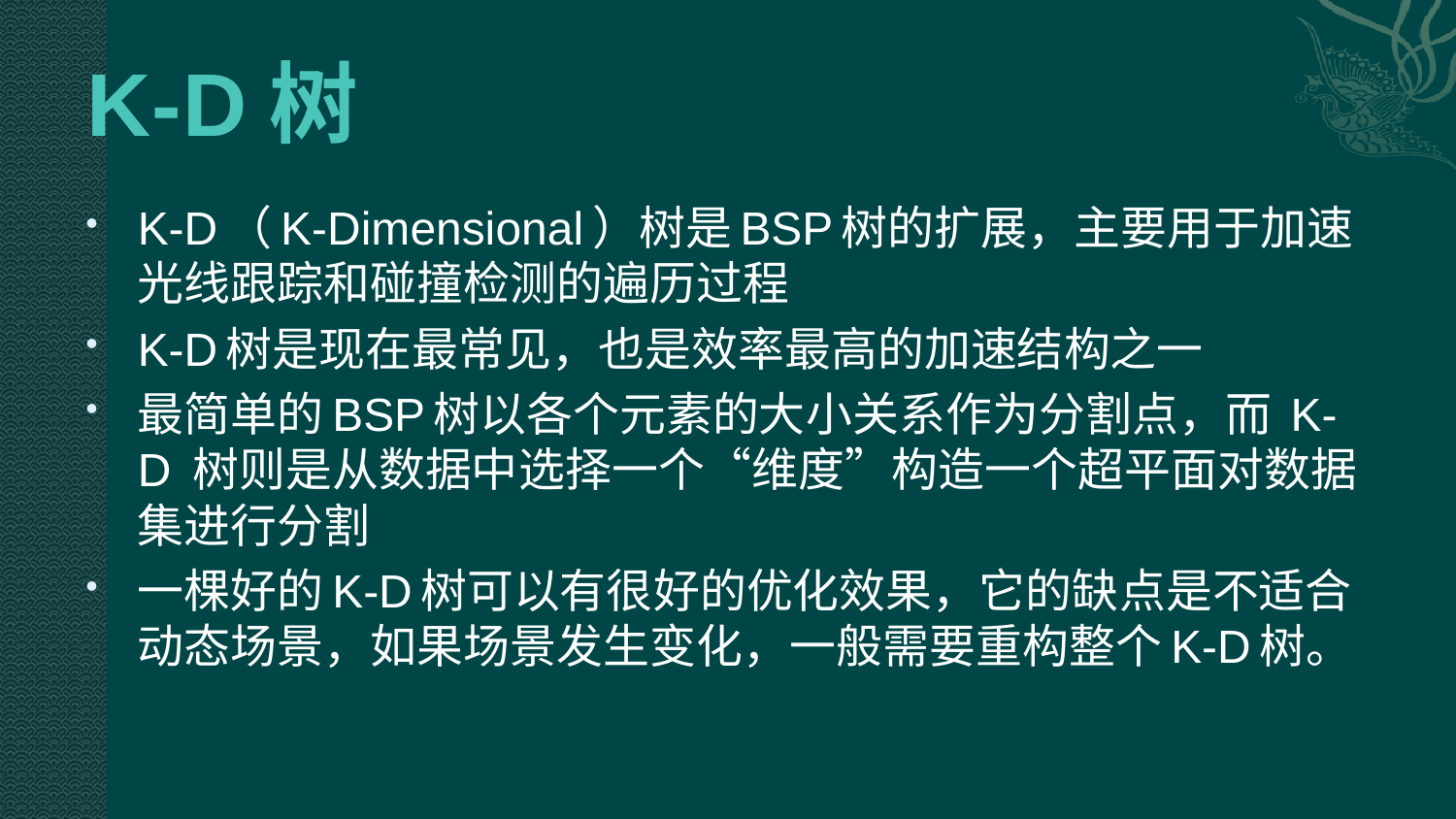

# K-D树
K-D（K-Dimensional）树是BSP树的扩展，主要用于加速光线跟踪和碰撞检测的遍历过程
K-D树是现在最常见，也是效率最高的加速结构之一
最简单的BSP树以各个元素的大小关系作为分割点，而 K-D 树则是从数据中选择一个“维度”构造一个超平面对数据集进行分割
一棵好的K-D树可以有很好的优化效果，它的缺点是不适合动态场景，如果场景发生变化，一般需要重构整个K-D树。